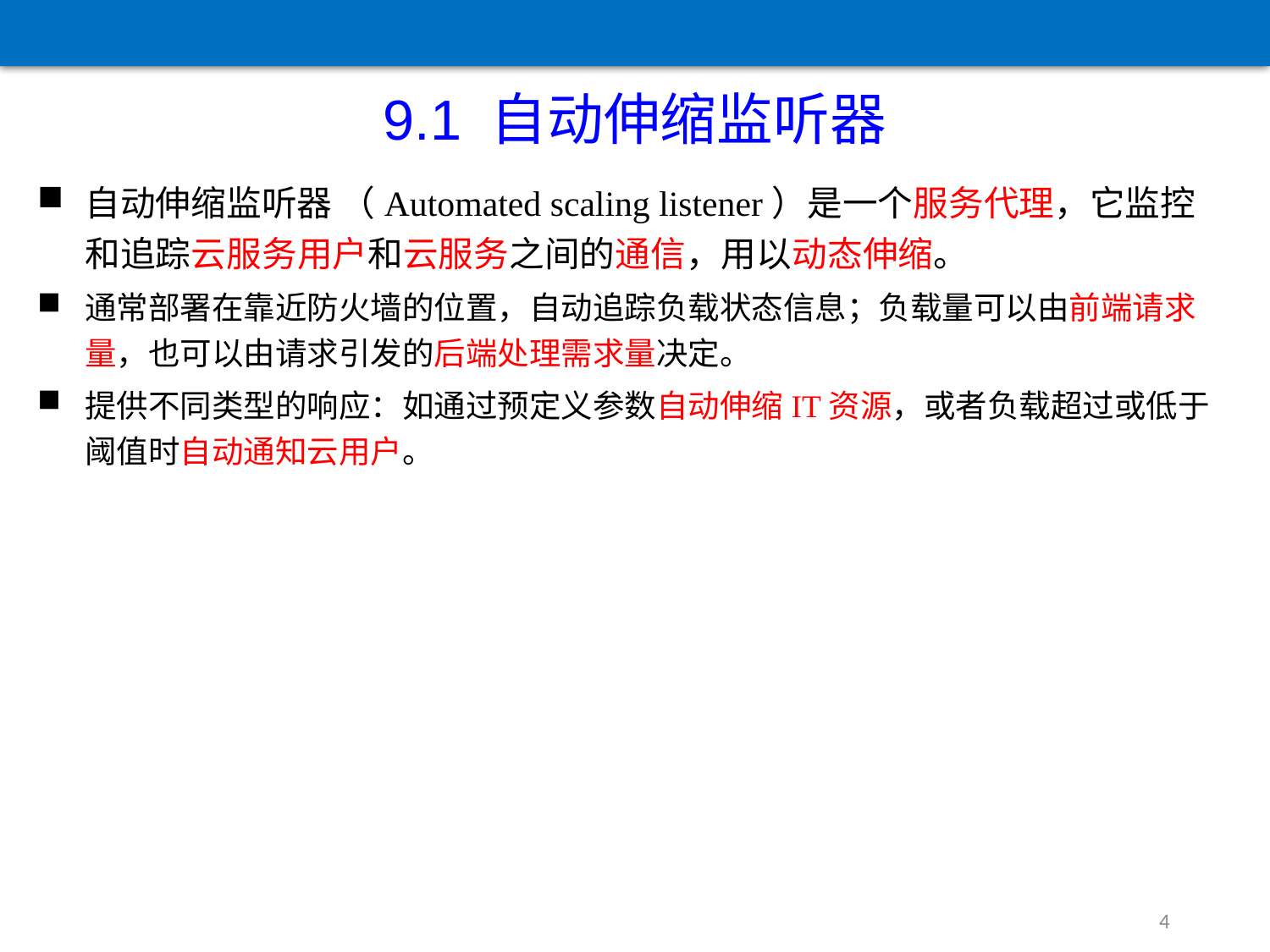

9.1 自动伸缩监听器
自动伸缩监听器 （Automated scaling listener）是一个服务代理，它监控和追踪云服务用户和云服务之间的通信，用以动态伸缩。
通常部署在靠近防火墙的位置，自动追踪负载状态信息；负载量可以由前端请求量，也可以由请求引发的后端处理需求量决定。
提供不同类型的响应：如通过预定义参数自动伸缩IT资源，或者负载超过或低于阈值时自动通知云用户。
4